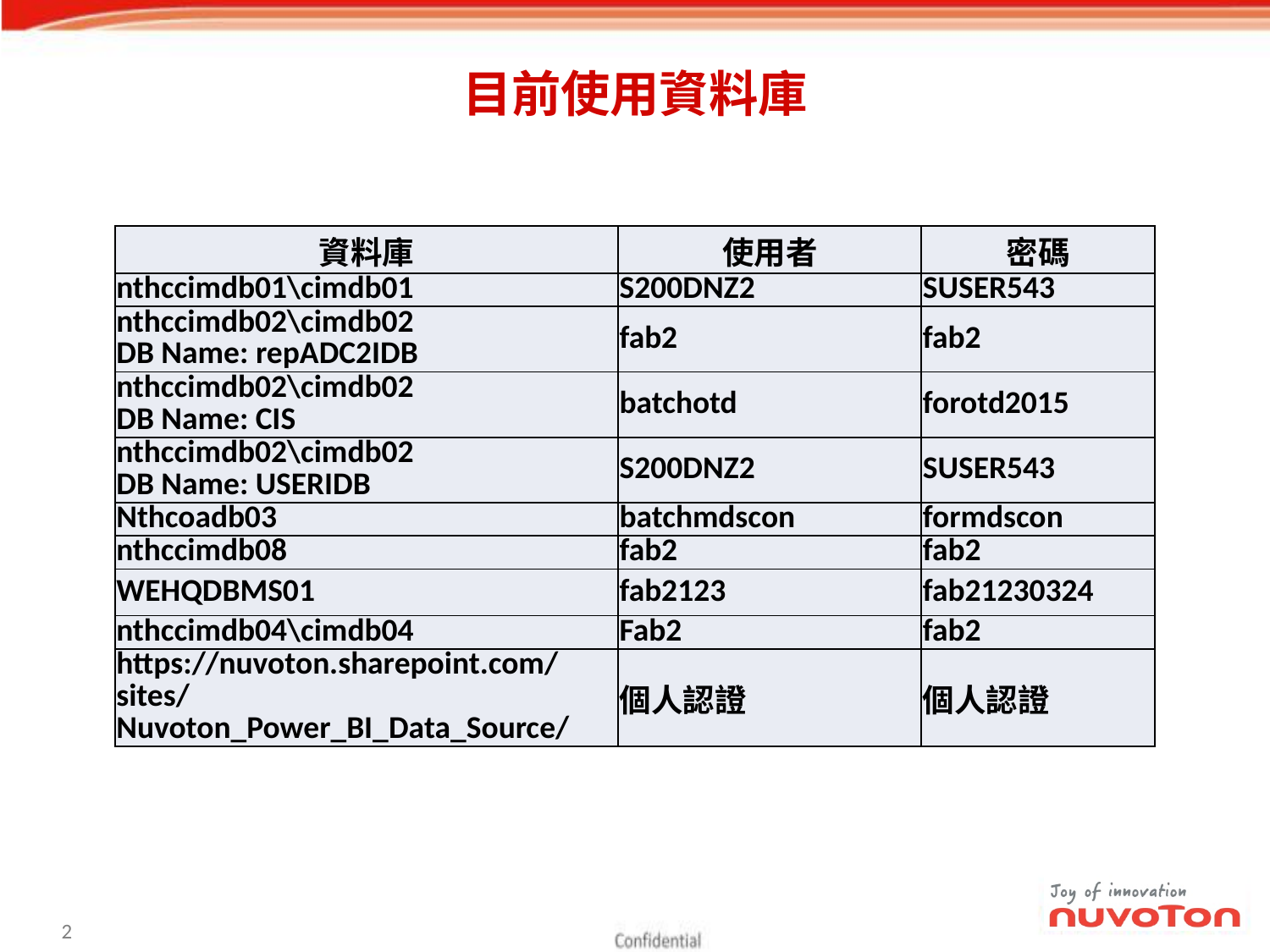

# 目前使用資料庫
| 資料庫 | 使用者 | 密碼 |
| --- | --- | --- |
| nthccimdb01\cimdb01 | S200DNZ2 | SUSER543 |
| nthccimdb02\cimdb02 DB Name: repADC2IDB | fab2 | fab2 |
| nthccimdb02\cimdb02 DB Name: CIS | batchotd | forotd2015 |
| nthccimdb02\cimdb02 DB Name: USERIDB | S200DNZ2 | SUSER543 |
| Nthcoadb03 | batchmdscon | formdscon |
| nthccimdb08 | fab2 | fab2 |
| WEHQDBMS01 | fab2123 | fab21230324 |
| nthccimdb04\cimdb04 | Fab2 | fab2 |
| https://nuvoton.sharepoint.com/sites/Nuvoton\_Power\_BI\_Data\_Source/ | 個人認證 | 個人認證 |
2